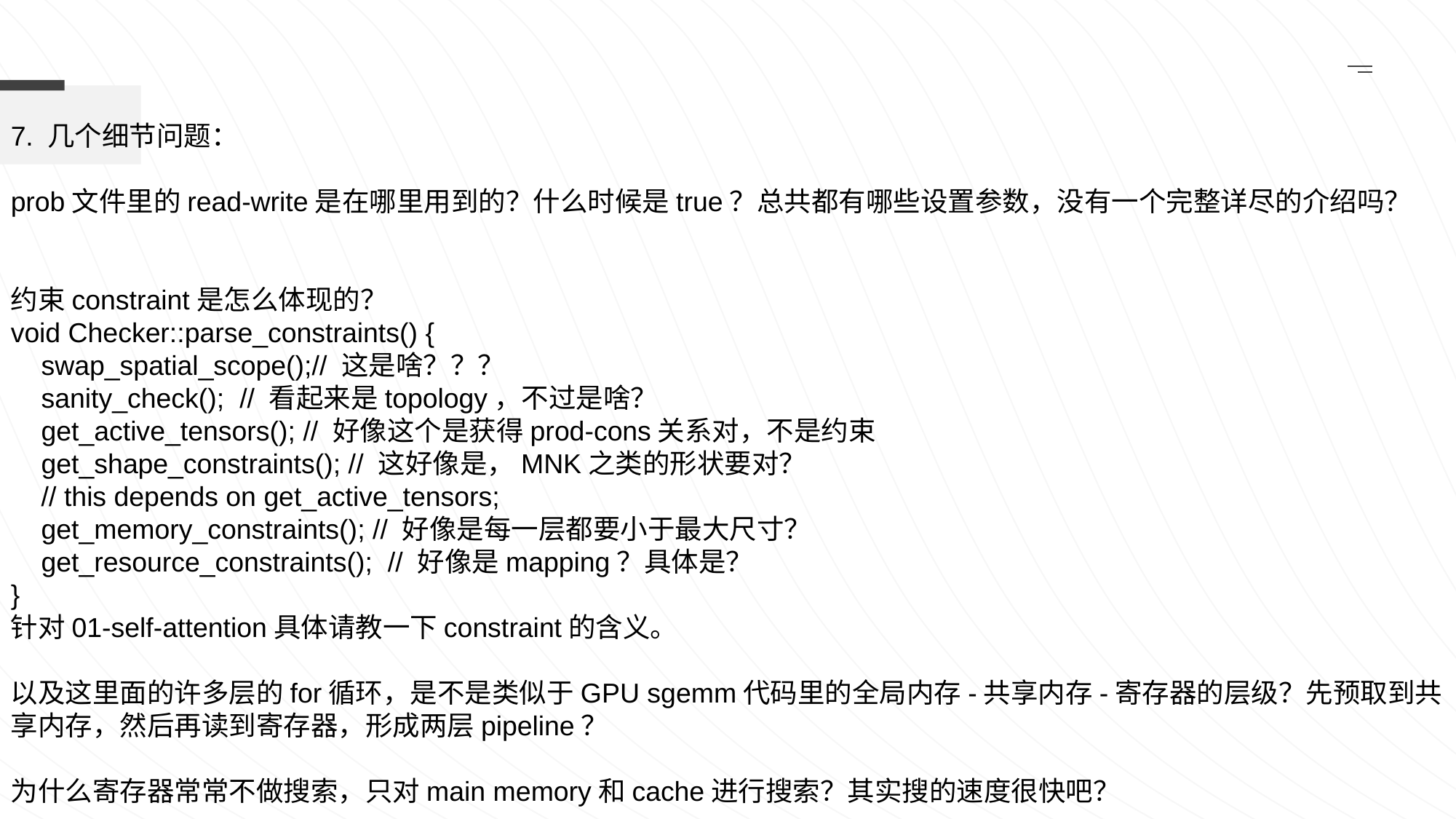

7. 几个细节问题：

prob文件里的read-write是在哪里用到的？什么时候是true？总共都有哪些设置参数，没有一个完整详尽的介绍吗？

约束constraint是怎么体现的？
void Checker::parse_constraints() {
    swap_spatial_scope();// 这是啥？？？
    sanity_check();  // 看起来是topology，不过是啥？
    get_active_tensors(); // 好像这个是获得prod-cons关系对，不是约束
    get_shape_constraints(); // 这好像是，MNK之类的形状要对？
    // this depends on get_active_tensors;
    get_memory_constraints(); // 好像是每一层都要小于最大尺寸？
    get_resource_constraints();  // 好像是mapping？具体是？
}
针对01-self-attention具体请教一下constraint的含义。

以及这里面的许多层的for循环，是不是类似于GPU sgemm代码里的全局内存-共享内存-寄存器的层级？先预取到共享内存，然后再读到寄存器，形成两层pipeline？

为什么寄存器常常不做搜索，只对main memory和cache进行搜索？其实搜的速度很快吧？